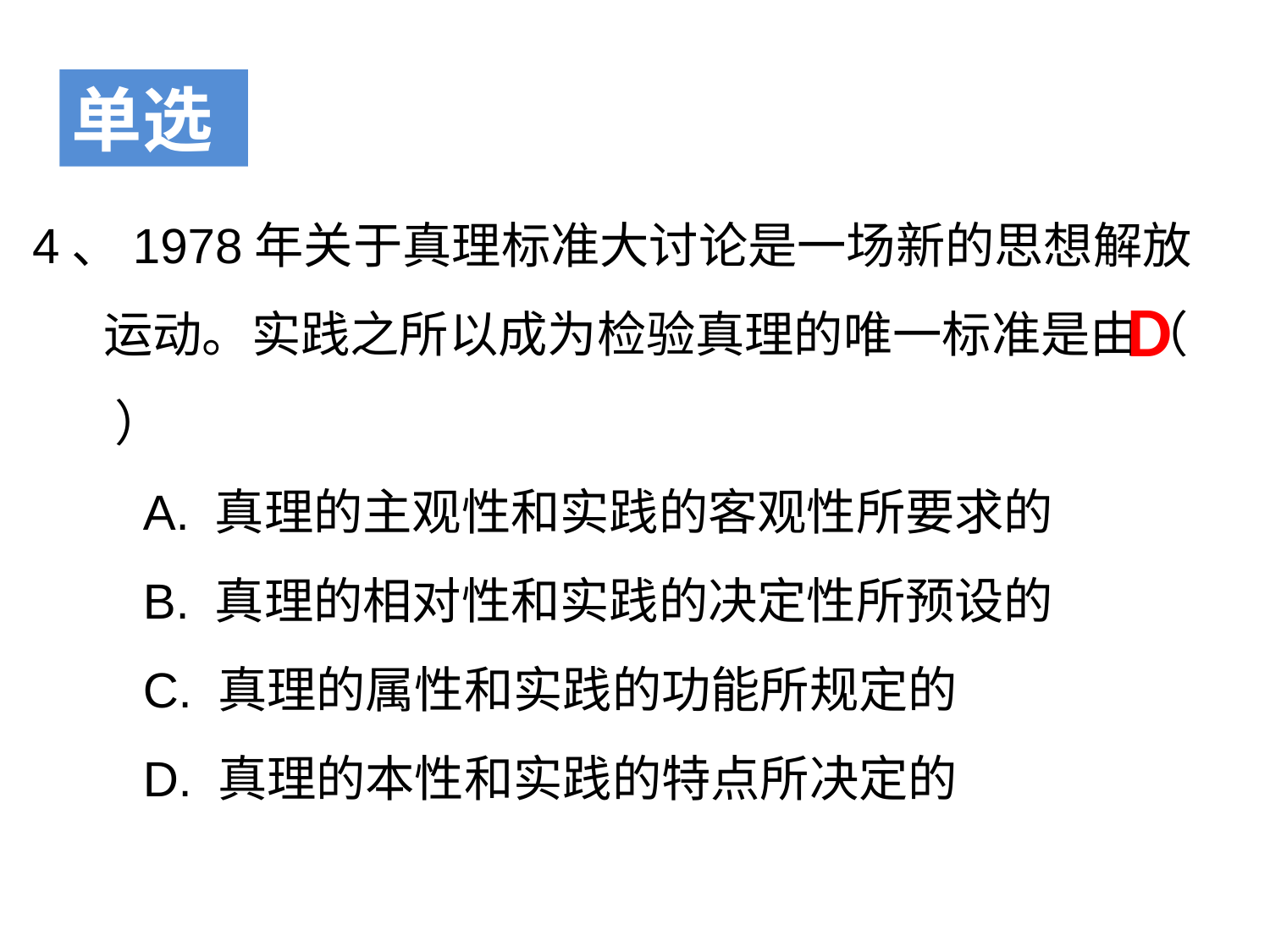

单选
4、1978年关于真理标准大讨论是一场新的思想解放运动。实践之所以成为检验真理的唯一标准是由（  ）
　　A. 真理的主观性和实践的客观性所要求的
　　B. 真理的相对性和实践的决定性所预设的
　　C. 真理的属性和实践的功能所规定的
　　D. 真理的本性和实践的特点所决定的

D